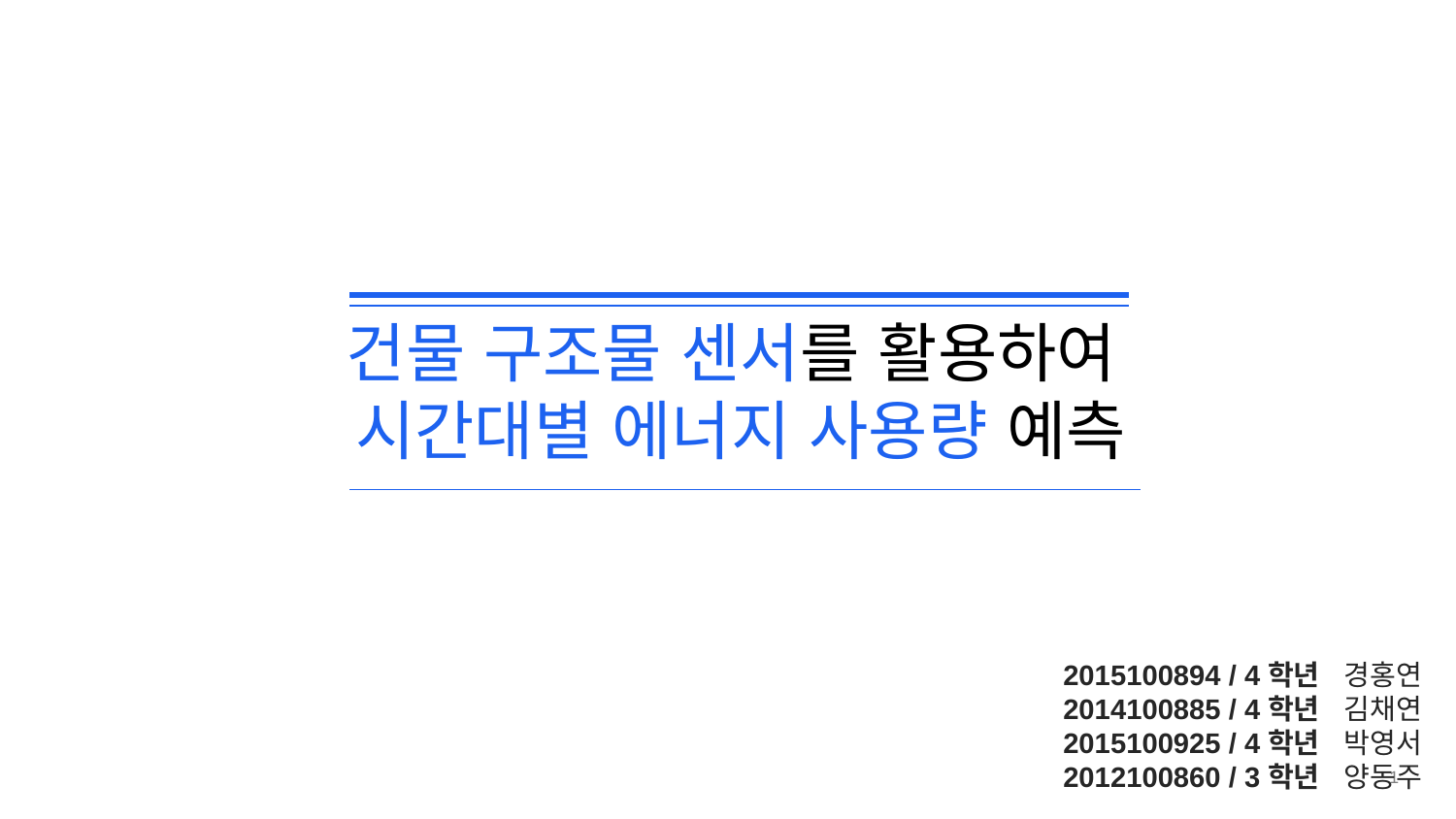

건물 구조물 센서를 활용하여
시간대별 에너지 사용량 예측
2015100894 / 4학년   경홍연
2014100885 / 4학년   김채연
2015100925 / 4학년   박영서
2012100860 / 3학년   양동주